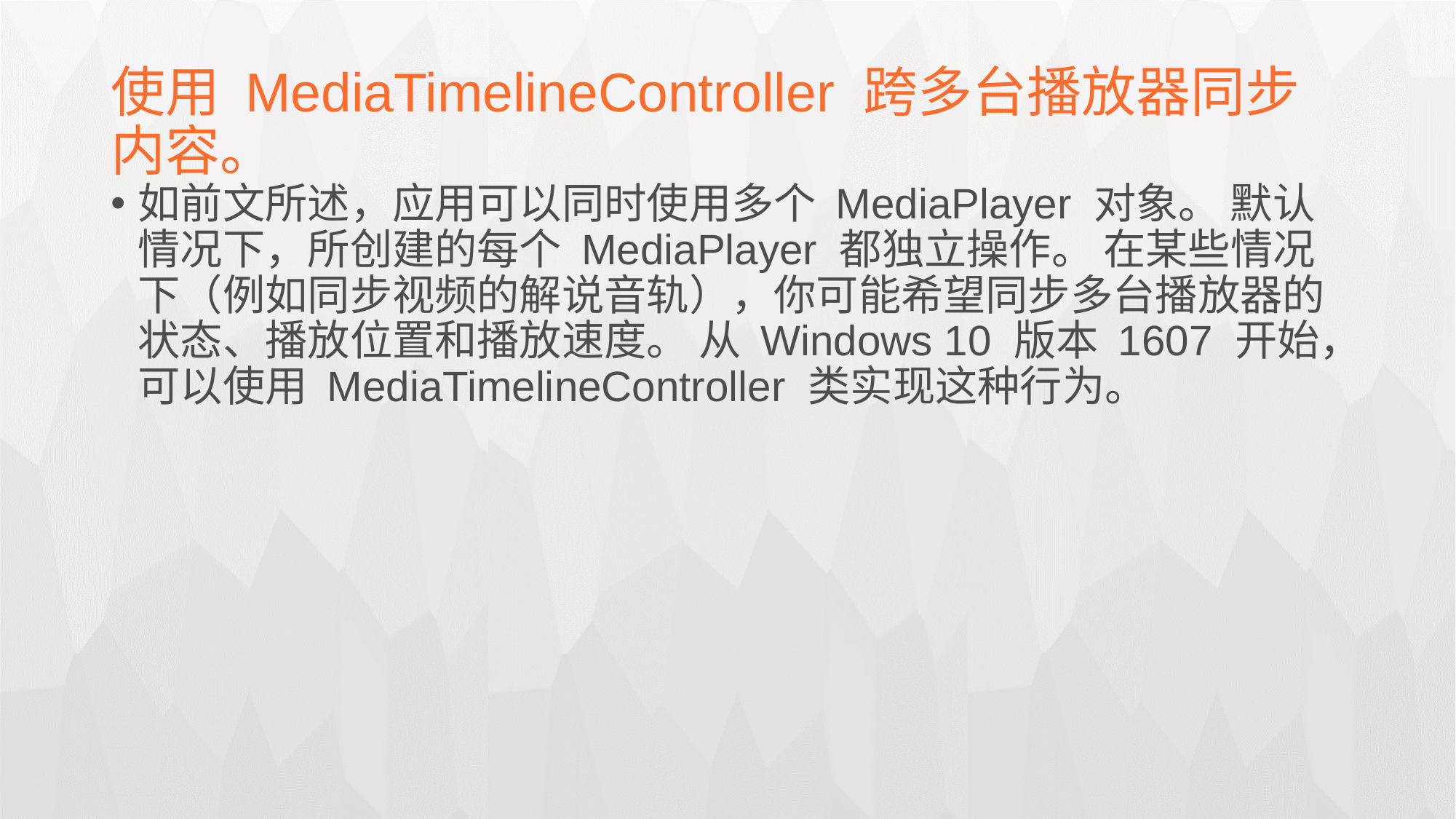

使用 MediaTimelineController 跨多台播放器同步内容。
如前文所述，应用可以同时使用多个 MediaPlayer 对象。 默认情况下，所创建的每个 MediaPlayer 都独立操作。 在某些情况下（例如同步视频的解说音轨），你可能希望同步多台播放器的状态、播放位置和播放速度。 从 Windows 10 版本 1607 开始，可以使用 MediaTimelineController 类实现这种行为。